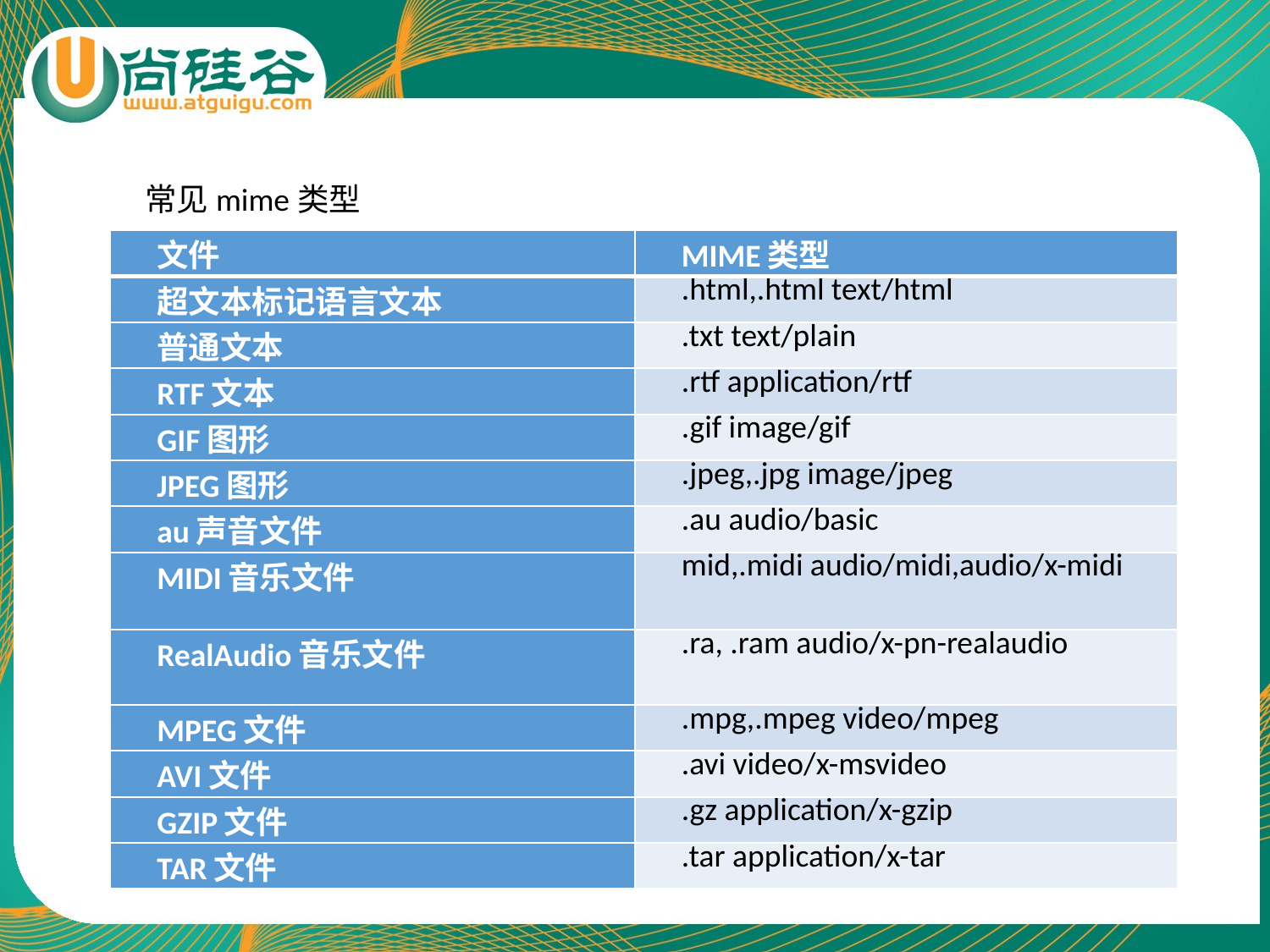

常见mime类型
| 文件 | MIME类型 |
| --- | --- |
| 超文本标记语言文本 | .html,.html text/html |
| 普通文本 | .txt text/plain |
| RTF文本 | .rtf application/rtf |
| GIF图形 | .gif image/gif |
| JPEG图形 | .jpeg,.jpg image/jpeg |
| au声音文件 | .au audio/basic |
| MIDI音乐文件 | mid,.midi audio/midi,audio/x-midi |
| RealAudio音乐文件 | .ra, .ram audio/x-pn-realaudio |
| MPEG文件 | .mpg,.mpeg video/mpeg |
| AVI文件 | .avi video/x-msvideo |
| GZIP文件 | .gz application/x-gzip |
| TAR文件 | .tar application/x-tar |